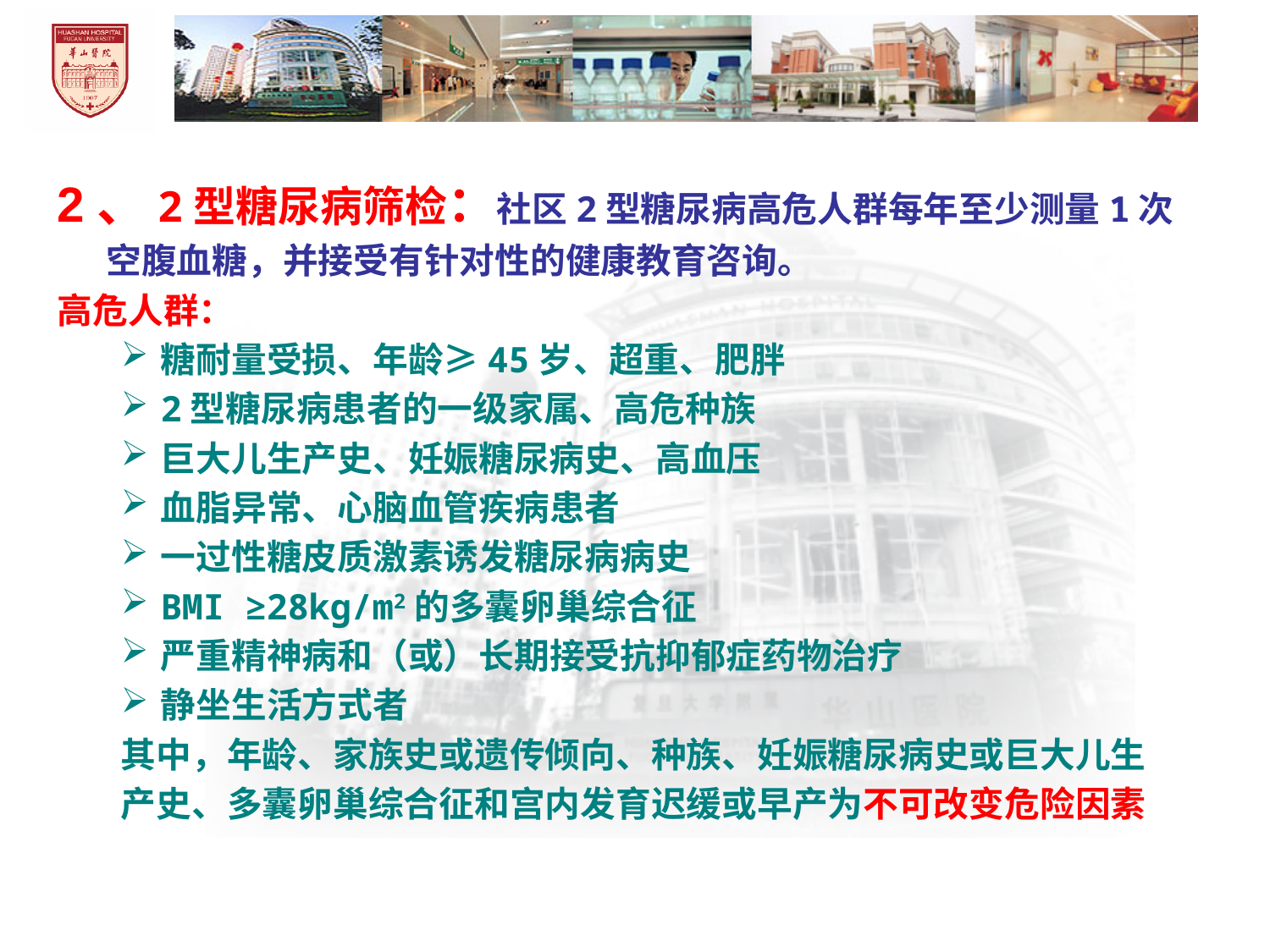

2、2型糖尿病筛检：社区2型糖尿病高危人群每年至少测量1次
     空腹血糖，并接受有针对性的健康教育咨询。
高危人群：
糖耐量受损、年龄≥45岁、超重、肥胖
2型糖尿病患者的一级家属、高危种族
巨大儿生产史、妊娠糖尿病史、高血压
血脂异常、心脑血管疾病患者
一过性糖皮质激素诱发糖尿病病史
BMI ≥28kg/m2的多囊卵巢综合征
严重精神病和（或）长期接受抗抑郁症药物治疗
静坐生活方式者
其中，年龄、家族史或遗传倾向、种族、妊娠糖尿病史或巨大儿生
产史、多囊卵巢综合征和宫内发育迟缓或早产为不可改变危险因素